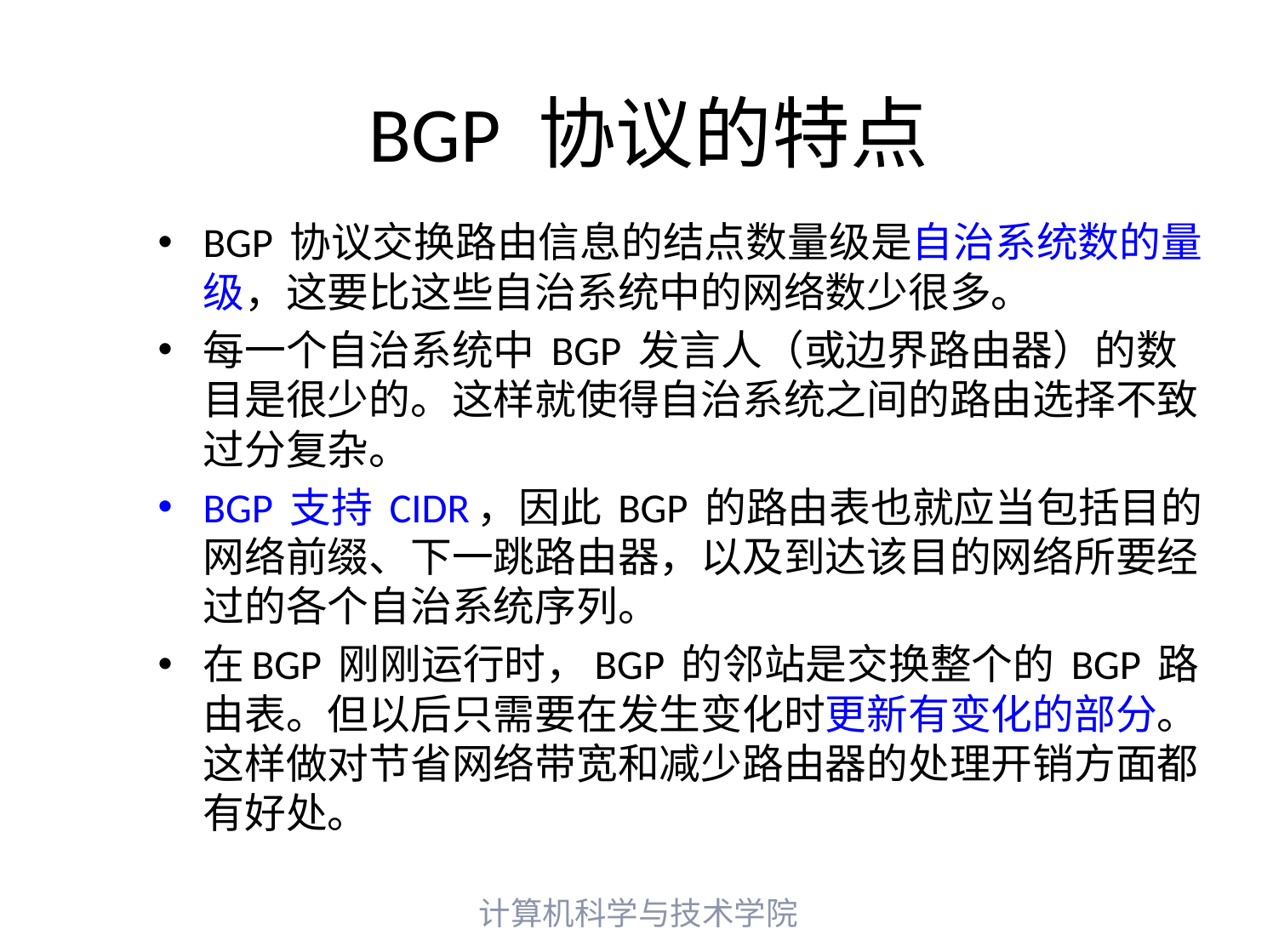

# BGP 协议的特点
BGP 协议交换路由信息的结点数量级是自治系统数的量级，这要比这些自治系统中的网络数少很多。
每一个自治系统中 BGP 发言人（或边界路由器）的数目是很少的。这样就使得自治系统之间的路由选择不致过分复杂。
BGP 支持 CIDR，因此 BGP 的路由表也就应当包括目的网络前缀、下一跳路由器，以及到达该目的网络所要经过的各个自治系统序列。
在BGP 刚刚运行时，BGP 的邻站是交换整个的 BGP 路由表。但以后只需要在发生变化时更新有变化的部分。这样做对节省网络带宽和减少路由器的处理开销方面都有好处。
计算机科学与技术学院
116